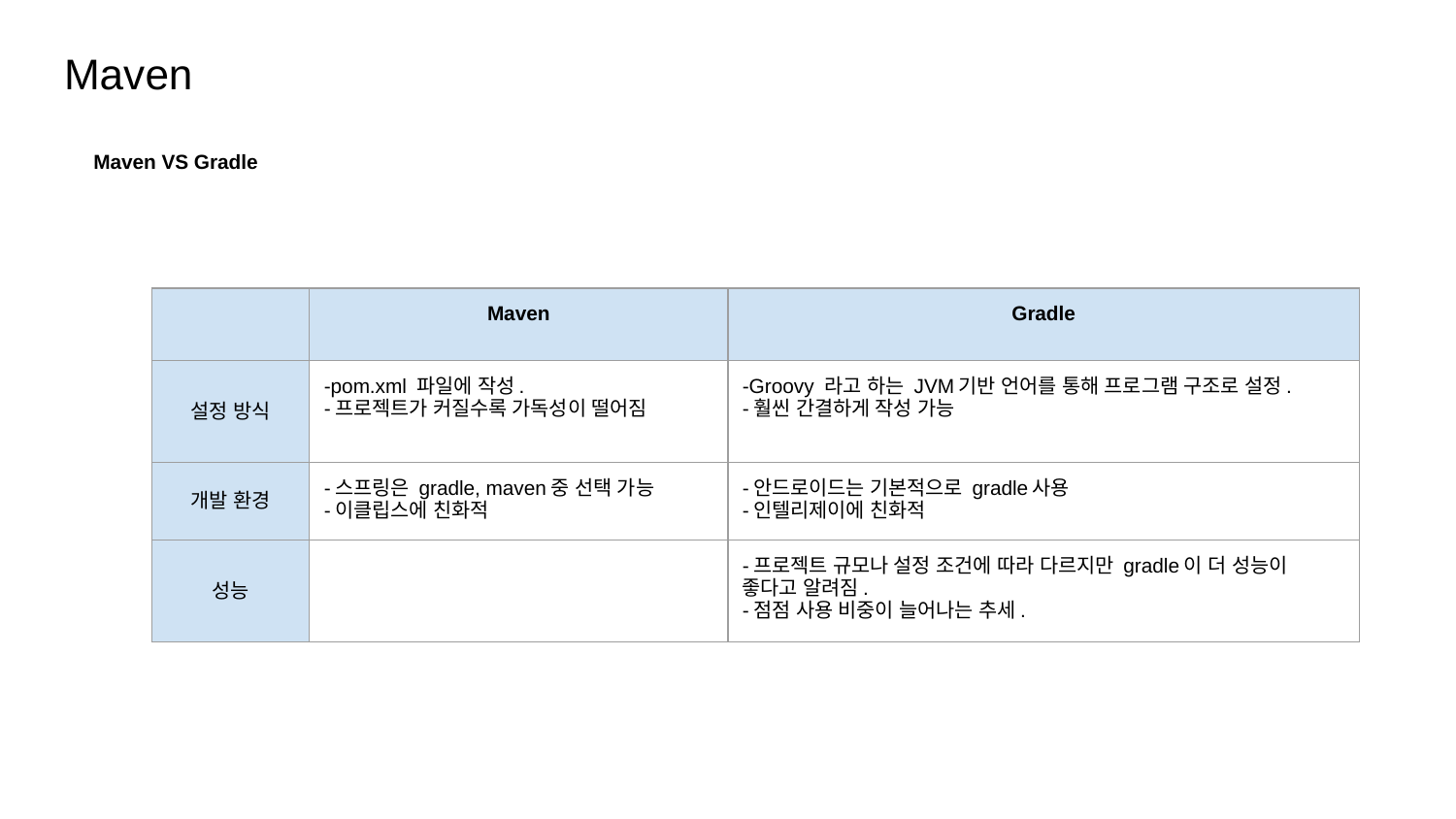

Maven
Maven VS Gradle
|  | Maven | Gradle |
| --- | --- | --- |
| 설정 방식 | -pom.xml 파일에 작성. -프로젝트가 커질수록 가독성이 떨어짐 | -Groovy 라고 하는 JVM기반 언어를 통해 프로그램 구조로 설정. -훨씬 간결하게 작성 가능 |
| 개발 환경 | -스프링은 gradle, maven중 선택 가능 -이클립스에 친화적 | -안드로이드는 기본적으로 gradle사용 -인텔리제이에 친화적 |
| 성능 |  | -프로젝트 규모나 설정 조건에 따라 다르지만 gradle이 더 성능이 좋다고 알려짐. -점점 사용 비중이 늘어나는 추세. |